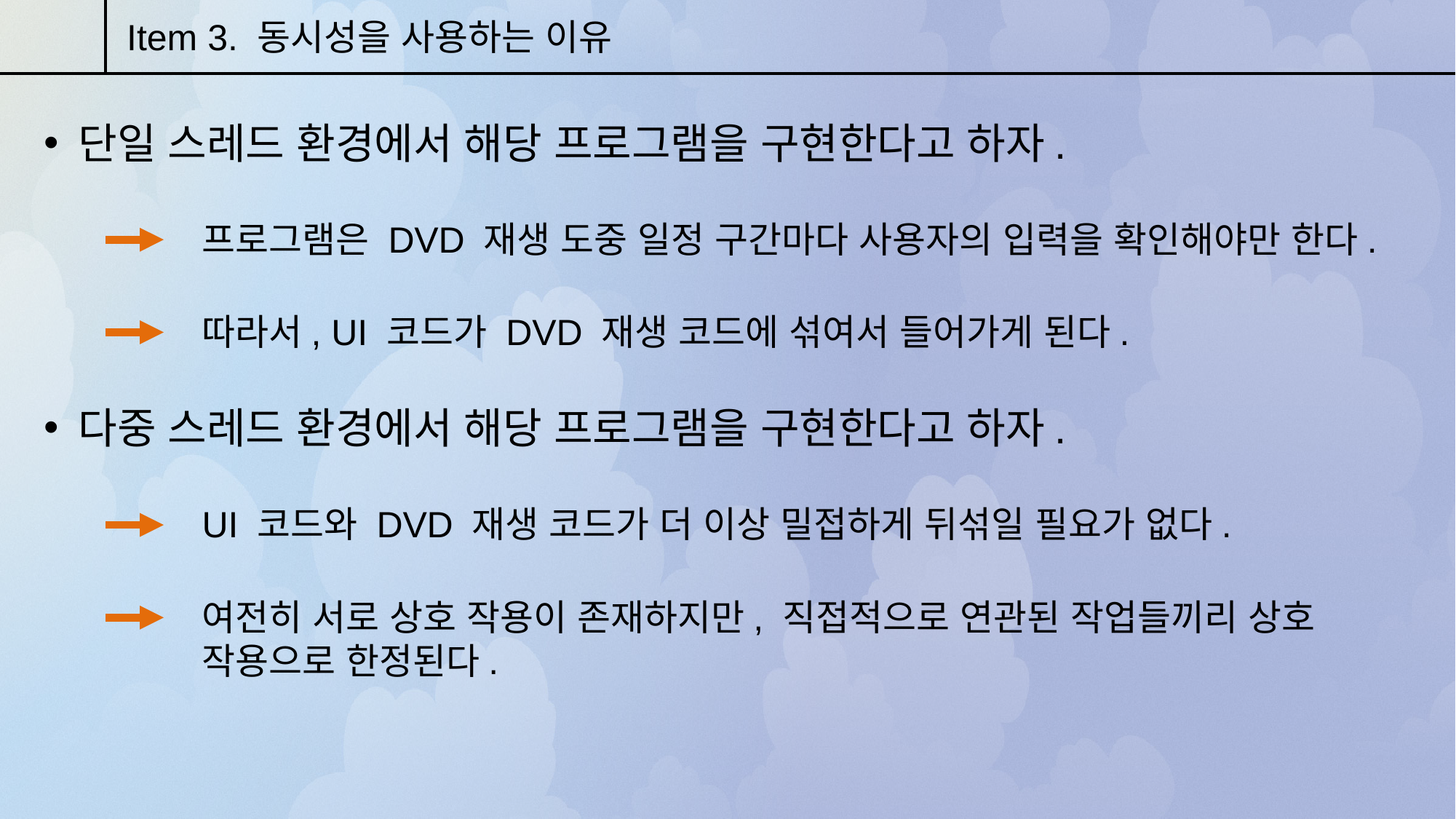

Item 3. 동시성을 사용하는 이유
단일 스레드 환경에서 해당 프로그램을 구현한다고 하자.
프로그램은 DVD 재생 도중 일정 구간마다 사용자의 입력을 확인해야만 한다.
따라서, UI 코드가 DVD 재생 코드에 섞여서 들어가게 된다.
다중 스레드 환경에서 해당 프로그램을 구현한다고 하자.
UI 코드와 DVD 재생 코드가 더 이상 밀접하게 뒤섞일 필요가 없다.
여전히 서로 상호 작용이 존재하지만, 직접적으로 연관된 작업들끼리 상호 작용으로 한정된다.